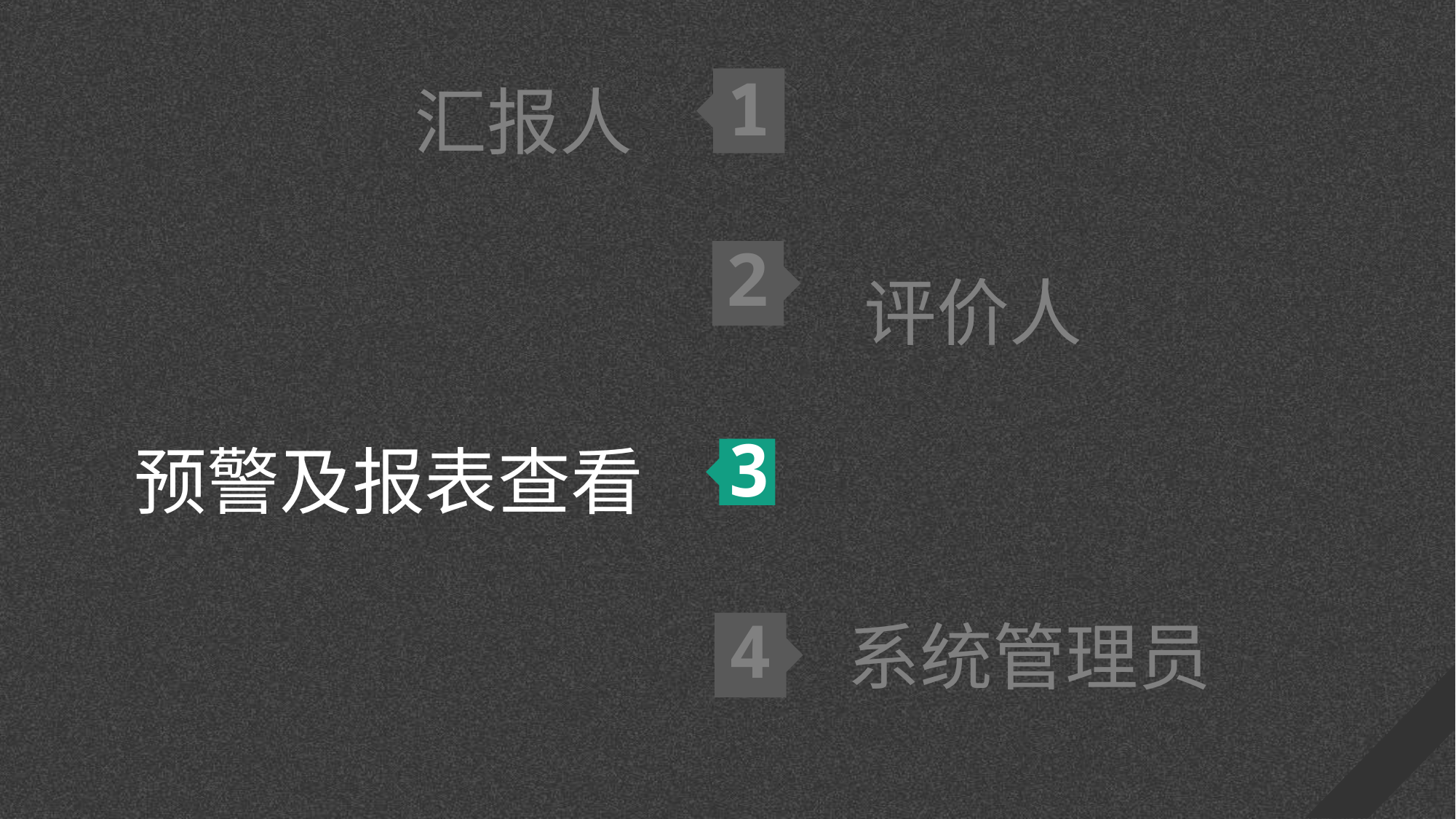

汇报人
1
2
评价人
预警及报表查看
3
系统管理员
4